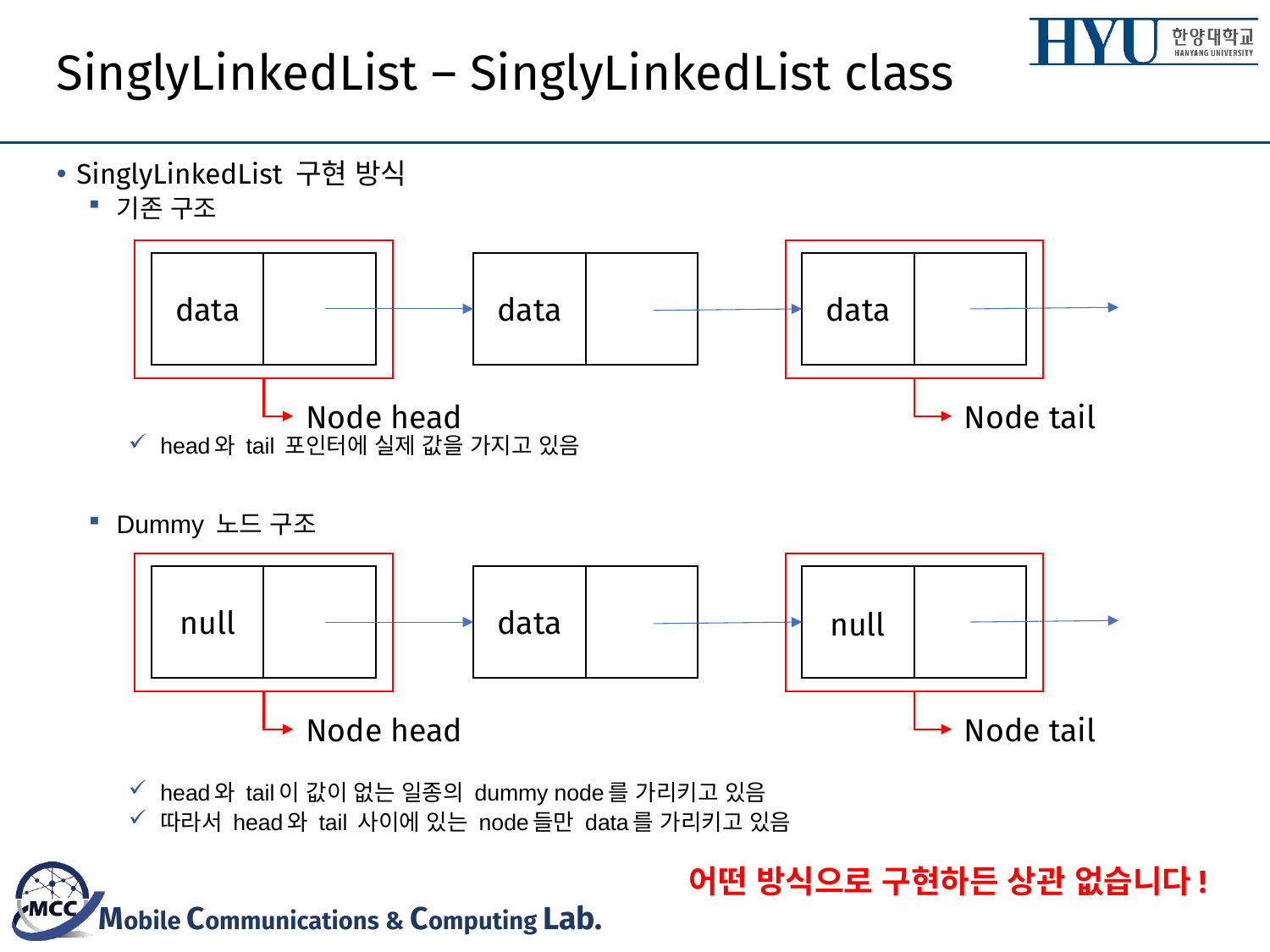

# SinglyLinkedList – SinglyLinkedList class

SinglyLinkedList 구현 방식
기존 구조

head와 tail 포인터에 실제 값을 가지고 있음

Dummy 노드 구조

head와 tail이 값이 없는 일종의 dummy node를 가리키고 있음
따라서 head와 tail 사이에 있는 node들만 data를 가리키고 있음

data
data
data
Node head
Node tail

null
data
null
Node head
Node tail
어떤 방식으로 구현하든 상관 없습니다!